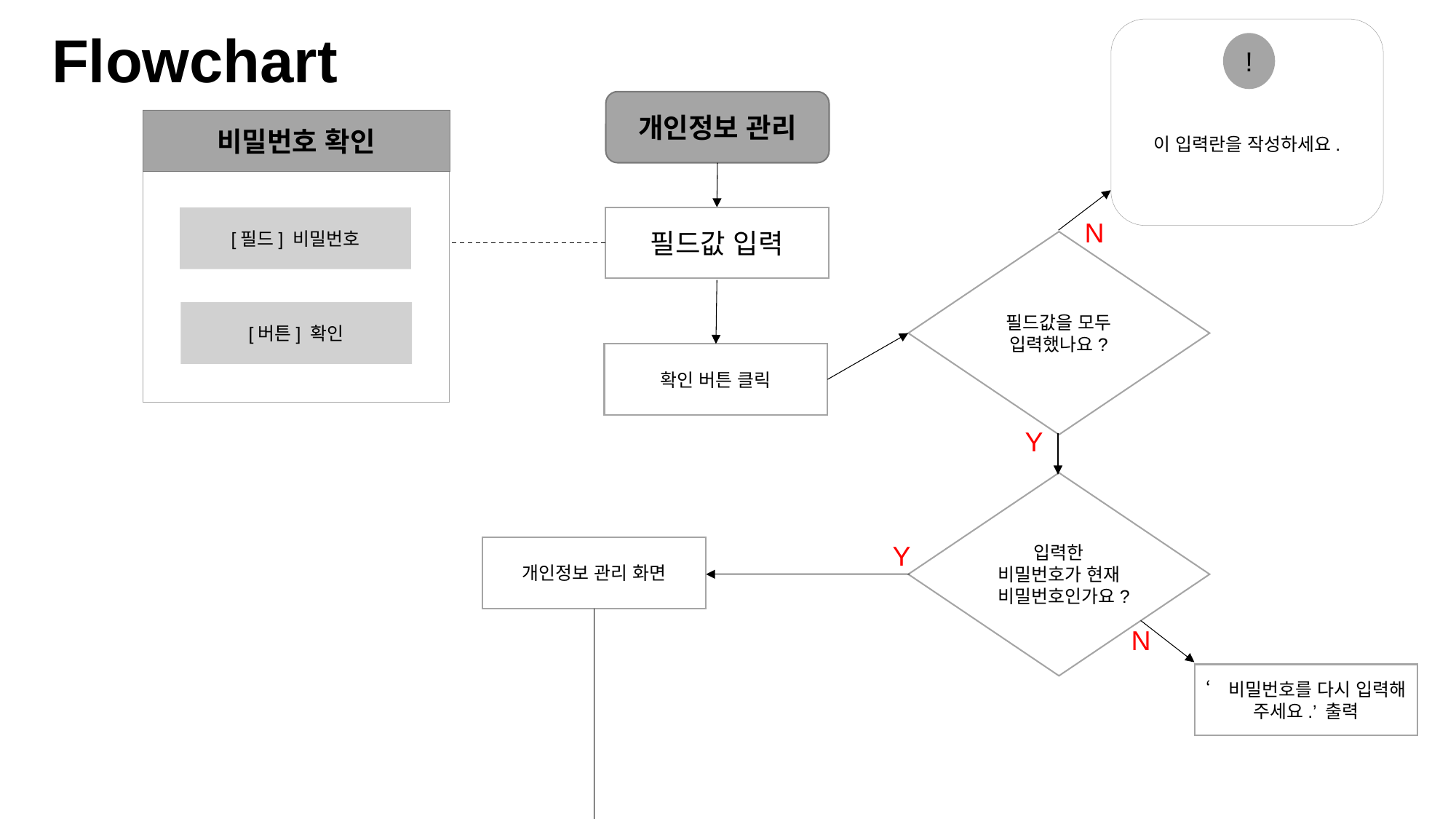

Flowchart

이 입력란을 작성하세요.
!
개인정보 관리
비밀번호 확인

[필드] 비밀번호
[버튼] 확인
필드값 입력
N
필드값을 모두 입력했나요?
확인 버튼 클릭
Y
입력한 비밀번호가 현재 비밀번호인가요?
Y
개인정보 관리 화면
N
‘비밀번호를 다시 입력해 주세요.’ 출력